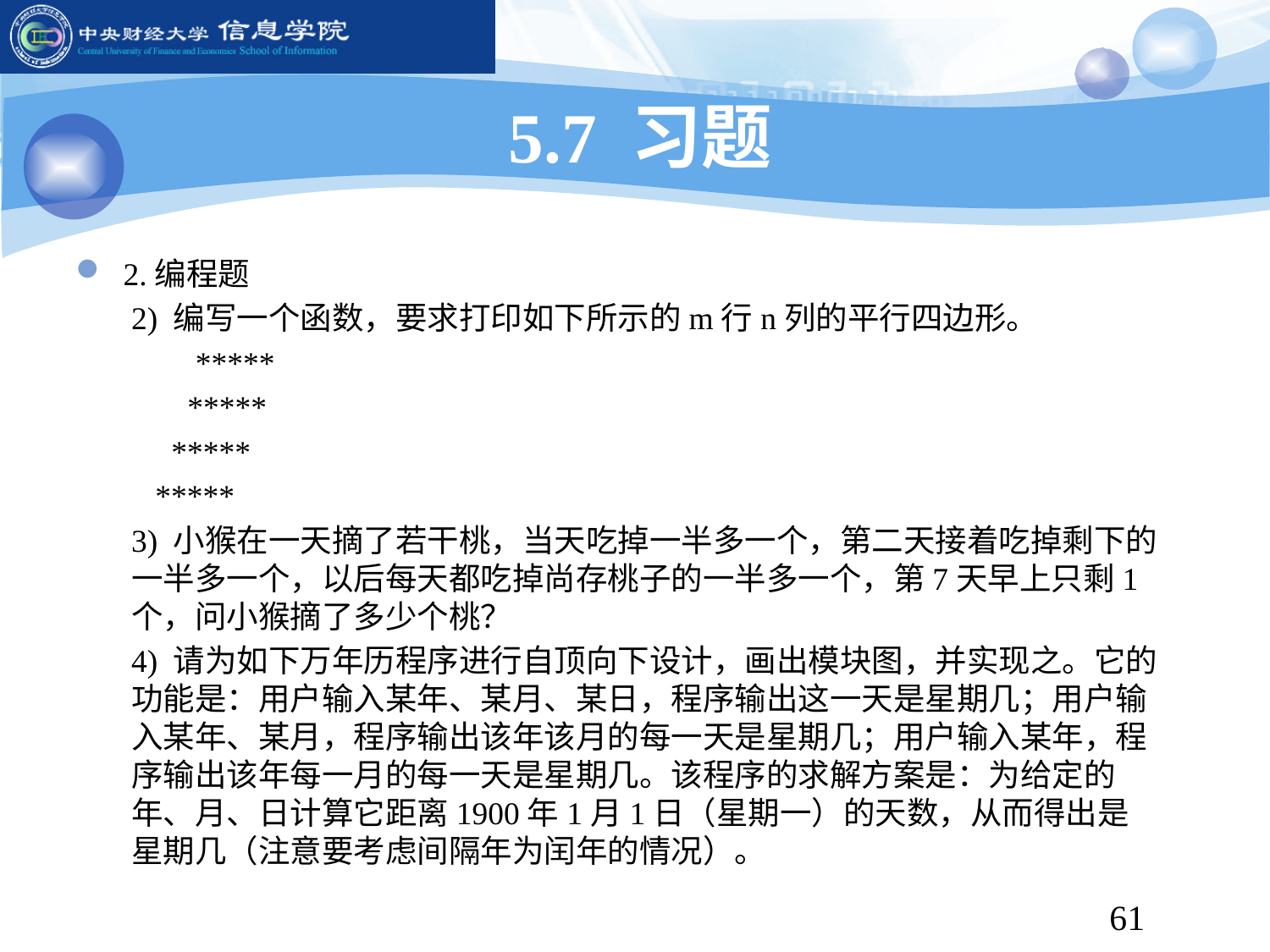

# 5.7 习题
2.编程题
2) 编写一个函数，要求打印如下所示的m行n列的平行四边形。
        *****
       *****
     *****
   *****
3) 小猴在一天摘了若干桃，当天吃掉一半多一个，第二天接着吃掉剩下的一半多一个，以后每天都吃掉尚存桃子的一半多一个，第7天早上只剩1个，问小猴摘了多少个桃？
4) 请为如下万年历程序进行自顶向下设计，画出模块图，并实现之。它的功能是：用户输入某年、某月、某日，程序输出这一天是星期几；用户输入某年、某月，程序输出该年该月的每一天是星期几；用户输入某年，程序输出该年每一月的每一天是星期几。该程序的求解方案是：为给定的年、月、日计算它距离1900年1月1日（星期一）的天数，从而得出是星期几（注意要考虑间隔年为闰年的情况）。